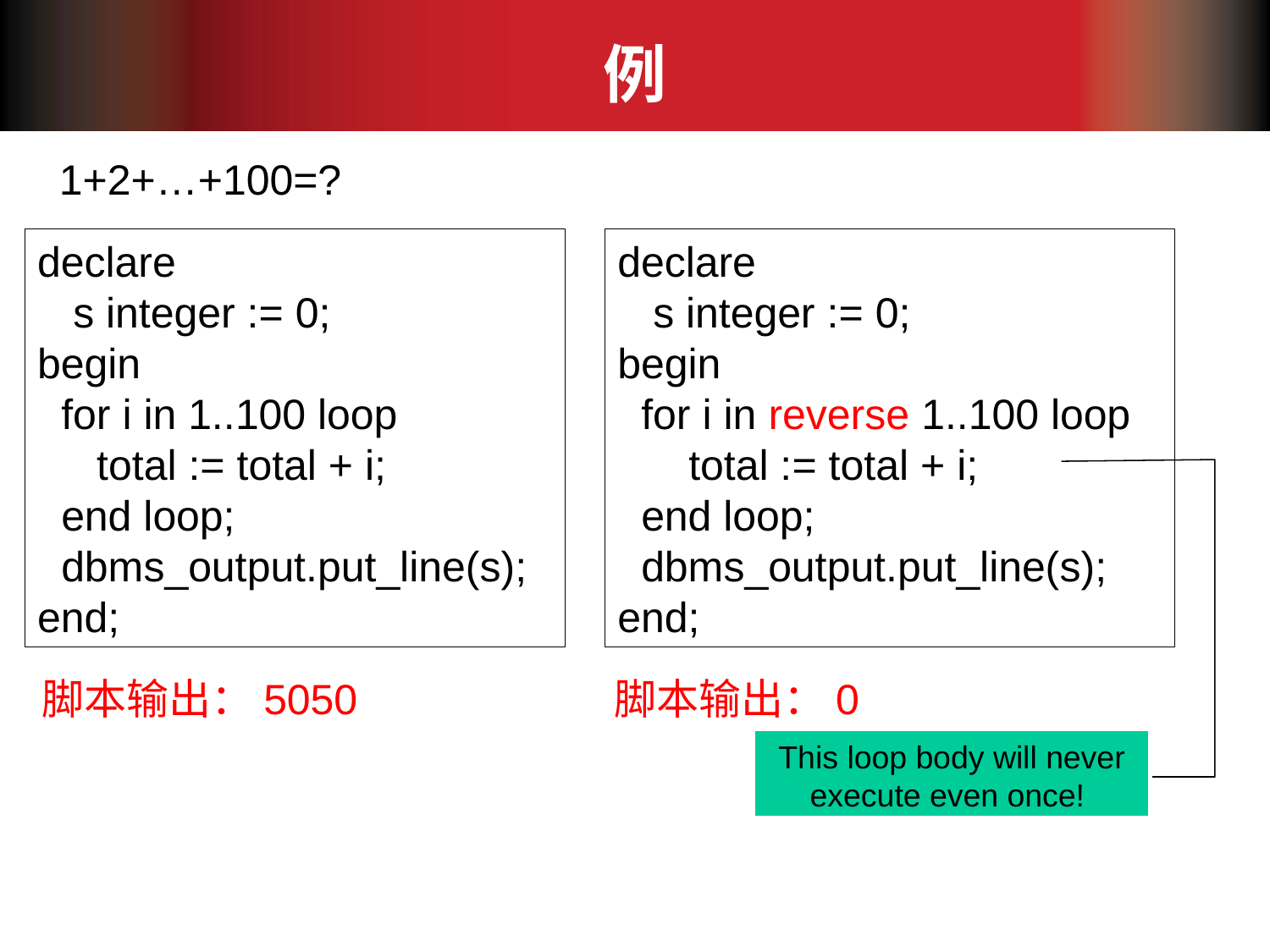

# 例
1+2+…+100=?
declare
   s integer := 0;
begin
  for i in 1..100 loop
     total := total + i;
  end loop;
  dbms_output.put_line(s);
end;
declare
   s integer := 0;
begin
  for i in reverse 1..100 loop
      total := total + i;
  end loop;
  dbms_output.put_line(s);
end;
脚本输出：5050
脚本输出：0
This loop body will never execute even once!